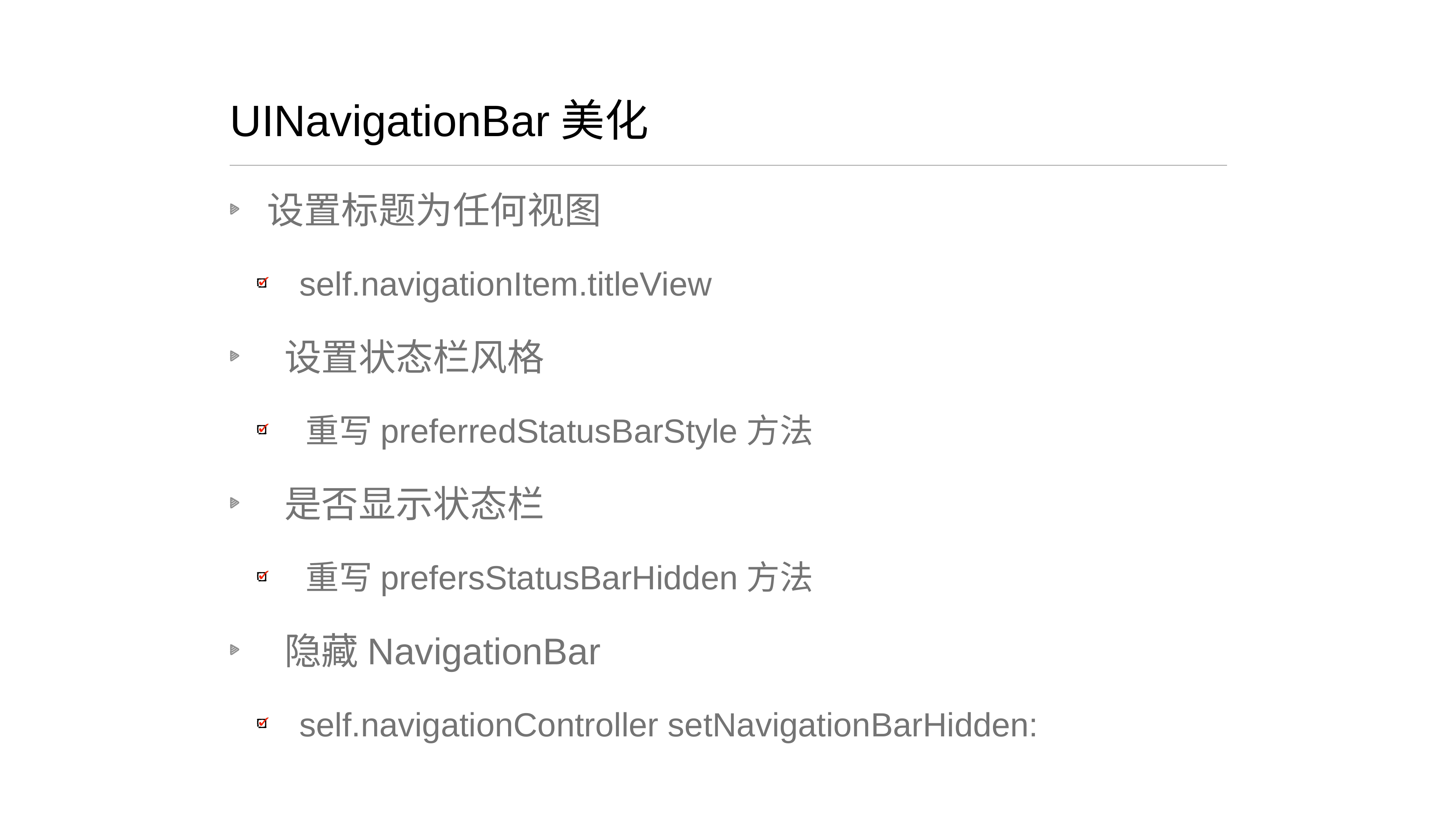

# UINavigationBar美化
设置标题为任何视图
 self.navigationItem.titleView
 设置状态栏风格
 重写preferredStatusBarStyle方法
 是否显示状态栏
 重写prefersStatusBarHidden方法
 隐藏NavigationBar
 self.navigationController setNavigationBarHidden: